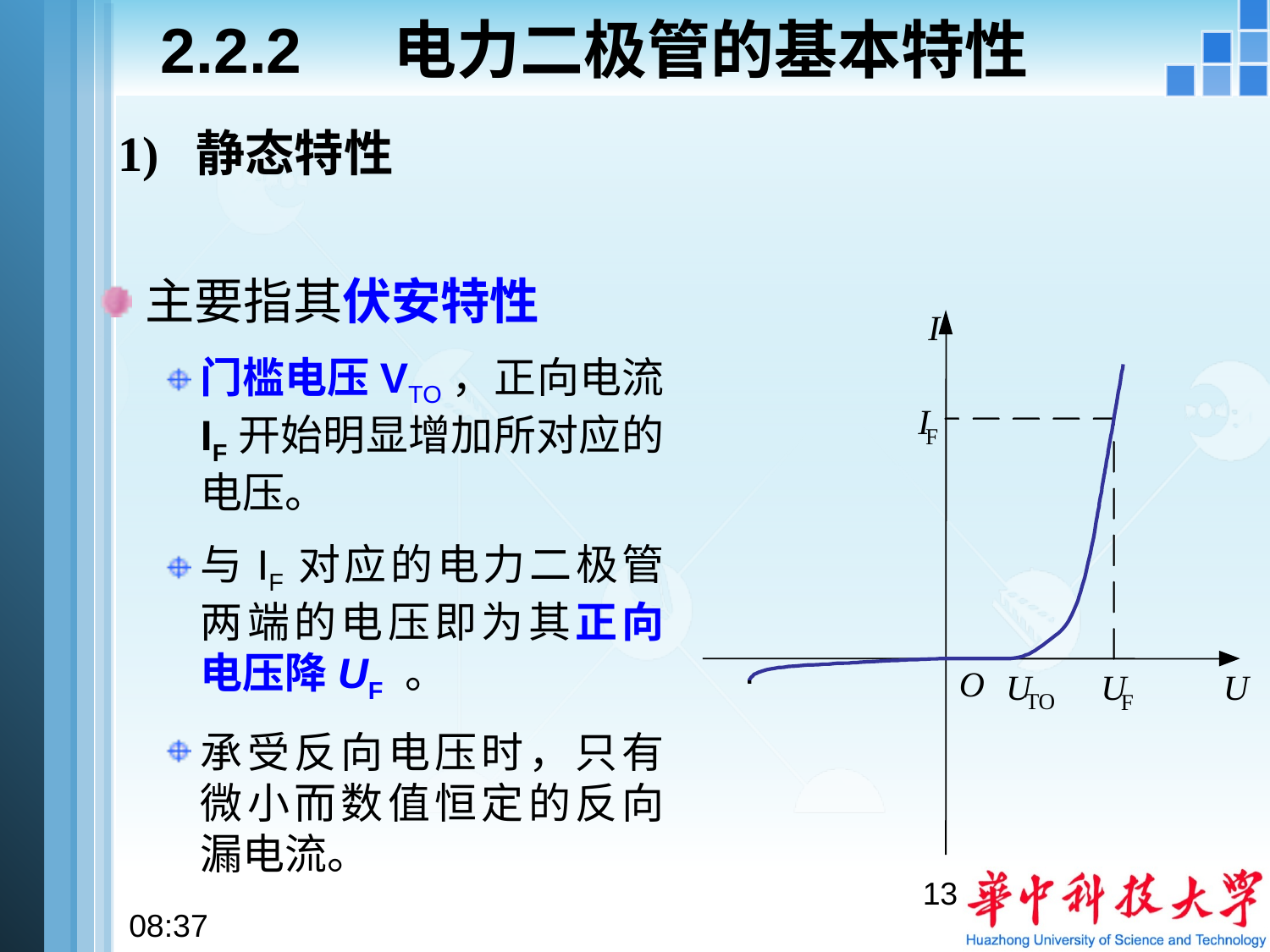

# 2.2.2  电力二极管的基本特性
1)  静态特性

主要指其伏安特性
门槛电压VTO，正向电流IF开始明显增加所对应的电压。
与IF对应的电力二极管两端的电压即为其正向电压降UF 。
承受反向电压时，只有微小而数值恒定的反向漏电流。
I

I

F

O
U
U
U

TO
F

13
08:37